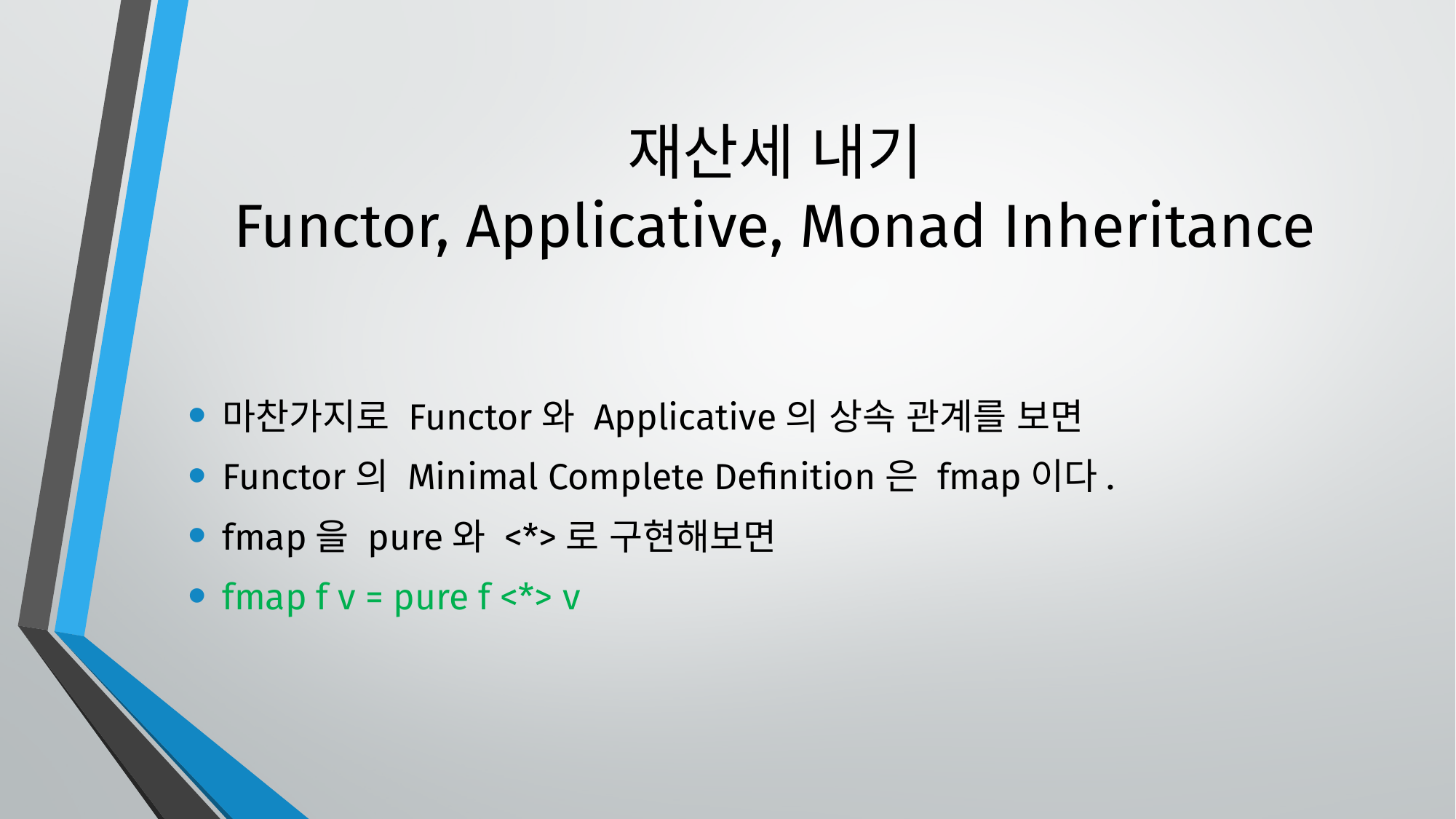

# 재산세 내기 Functor, Applicative, Monad Inheritance
마찬가지로 Functor와 Applicative의 상속 관계를 보면
Functor의 Minimal Complete Definition은 fmap이다.
fmap을 pure와 <*>로 구현해보면
fmap f v = pure f <*> v